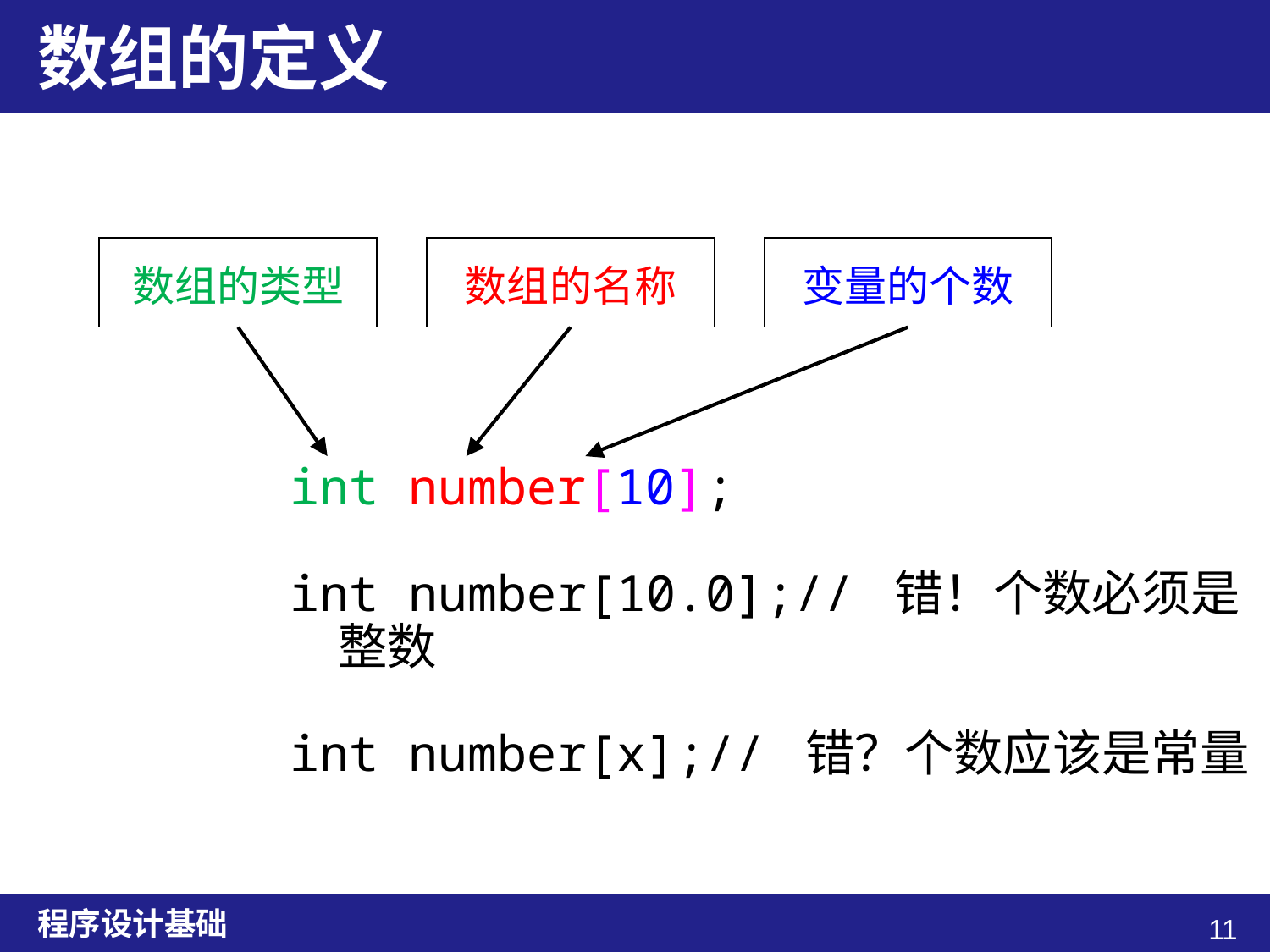

# 数组的定义
数组的类型
数组的名称
变量的个数
int number[10];

int number[10.0];// 错！个数必须是整数

int number[x];// 错？个数应该是常量